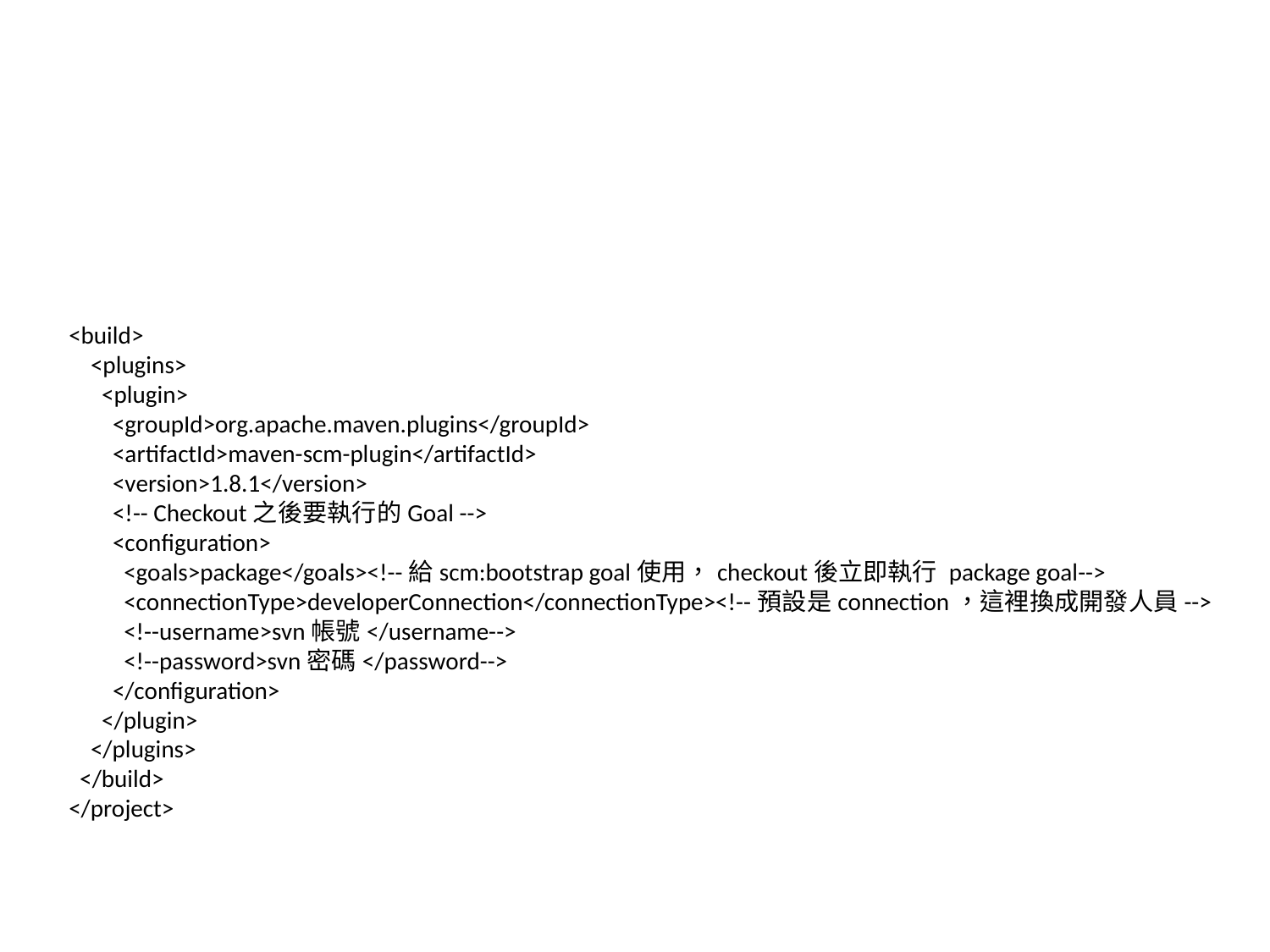

#

<build>
    <plugins>
      <plugin>
        <groupId>org.apache.maven.plugins</groupId>
        <artifactId>maven-scm-plugin</artifactId>
        <version>1.8.1</version>
        <!-- Checkout之後要執行的Goal -->
        <configuration>
          <goals>package</goals><!--給scm:bootstrap goal使用，checkout後立即執行 package goal-->
          <connectionType>developerConnection</connectionType><!--預設是connection，這裡換成開發人員-->
          <!--username>svn帳號</username-->
          <!--password>svn密碼</password-->
        </configuration>
      </plugin>
    </plugins>
  </build>
</project>